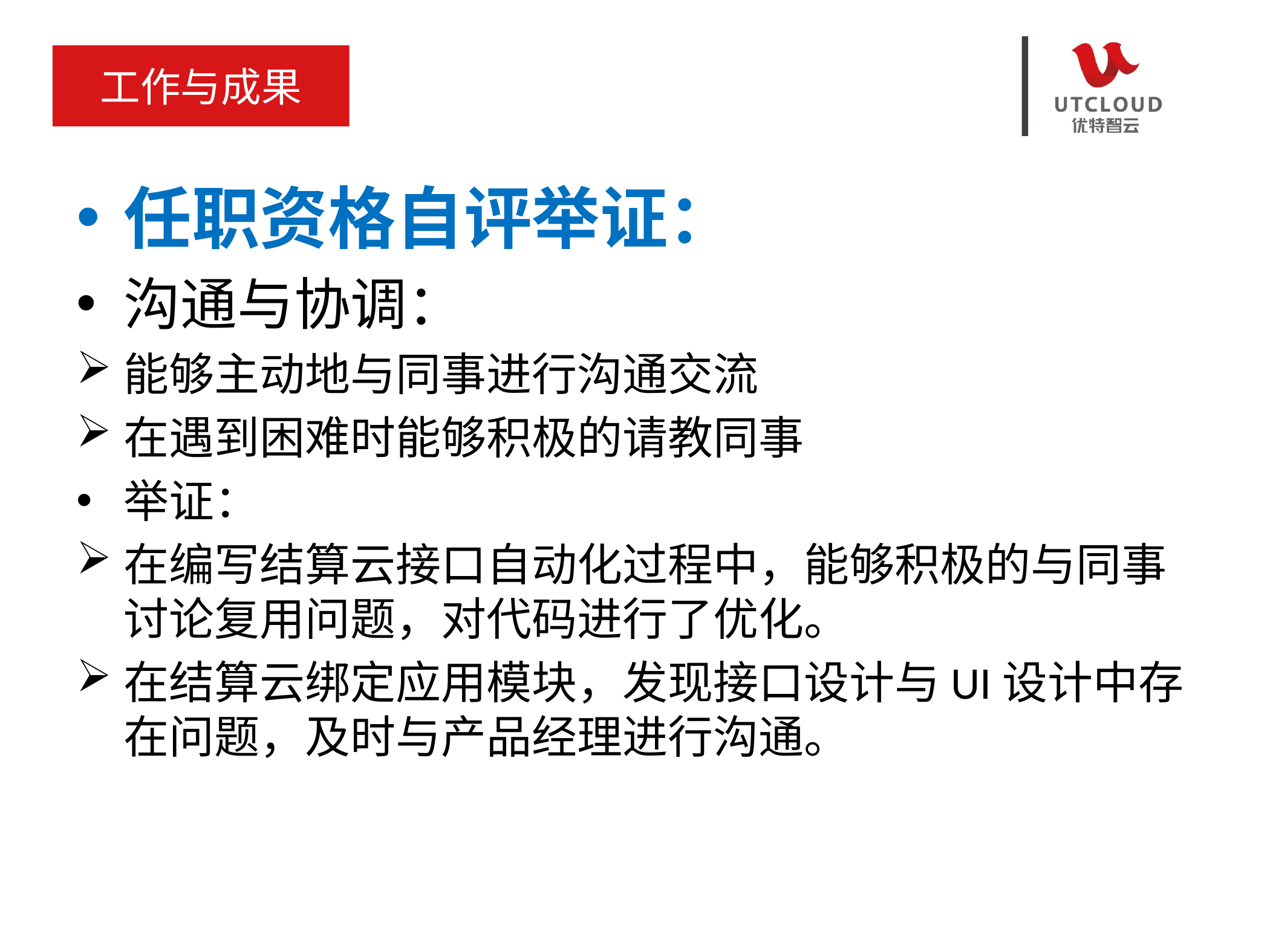

工作与成果
任职资格自评举证：
沟通与协调：
能够主动地与同事进行沟通交流
在遇到困难时能够积极的请教同事
举证：
在编写结算云接口自动化过程中，能够积极的与同事讨论复用问题，对代码进行了优化。
在结算云绑定应用模块，发现接口设计与UI设计中存在问题，及时与产品经理进行沟通。